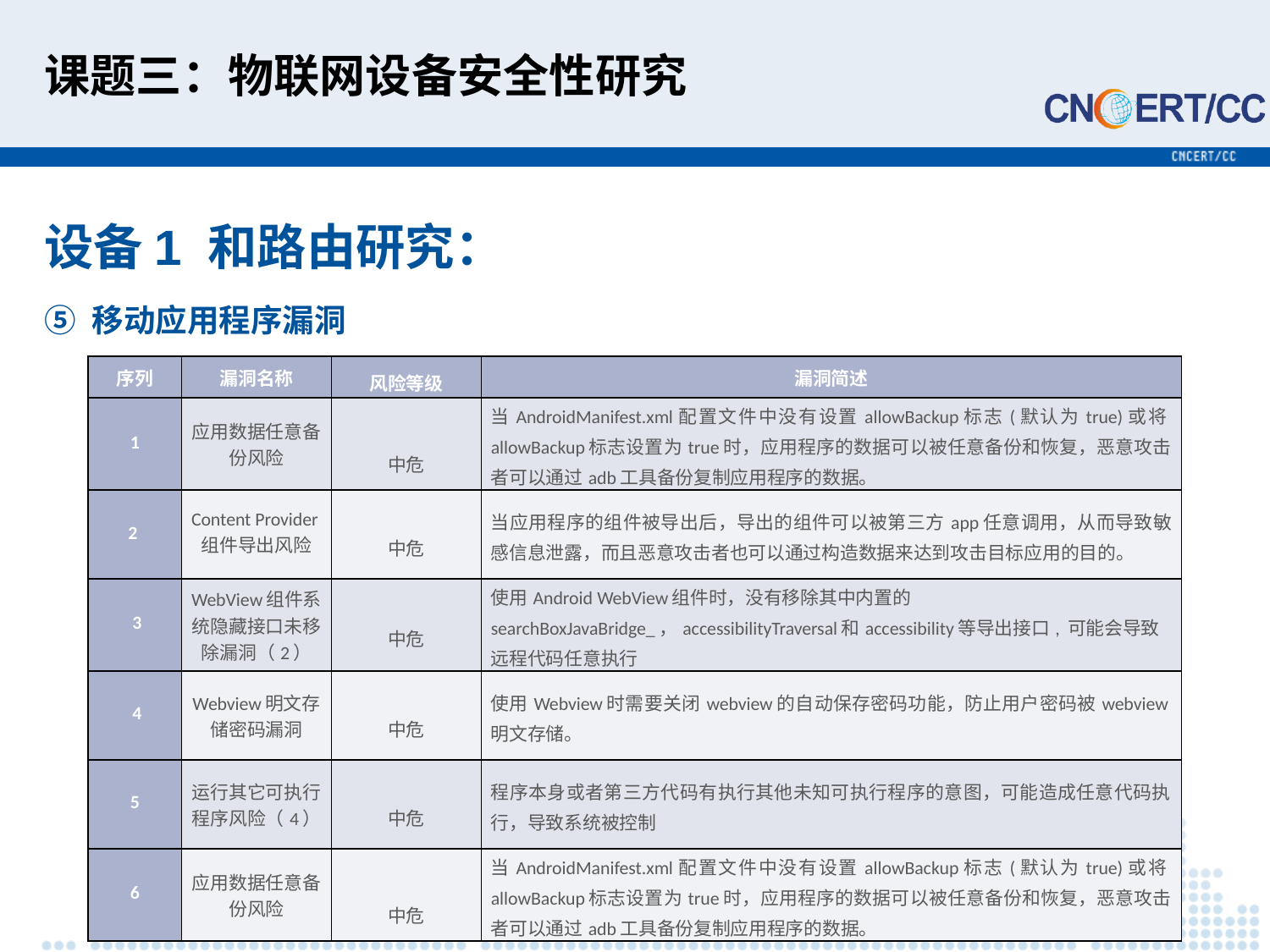

# 课题三：物联网设备安全性研究
设备1 和路由研究：
移动应用程序漏洞
| 序列 | 漏洞名称 | 风险等级 | 漏洞简述 |
| --- | --- | --- | --- |
| 1 | 应用数据任意备份风险 | 中危 | 当AndroidManifest.xml配置文件中没有设置allowBackup标志(默认为true)或将allowBackup标志设置为true时，应用程序的数据可以被任意备份和恢复，恶意攻击者可以通过adb工具备份复制应用程序的数据。 |
| 2 | Content Provider组件导出风险 | 中危 | 当应用程序的组件被导出后，导出的组件可以被第三方app任意调用，从而导致敏感信息泄露，而且恶意攻击者也可以通过构造数据来达到攻击目标应用的目的。 |
| 3 | WebView组件系统隐藏接口未移除漏洞（2） | 中危 | 使用Android WebView组件时，没有移除其中内置的searchBoxJavaBridge\_，accessibilityTraversal和accessibility等导出接口, 可能会导致远程代码任意执行 |
| 4 | Webview明文存储密码漏洞 | 中危 | 使用Webview时需要关闭webview的自动保存密码功能，防止用户密码被webview明文存储。 |
| 5 | 运行其它可执行程序风险（4） | 中危 | 程序本身或者第三方代码有执行其他未知可执行程序的意图，可能造成任意代码执行，导致系统被控制 |
| 6 | 应用数据任意备份风险 | 中危 | 当AndroidManifest.xml配置文件中没有设置allowBackup标志(默认为true)或将allowBackup标志设置为true时，应用程序的数据可以被任意备份和恢复，恶意攻击者可以通过adb工具备份复制应用程序的数据。 |